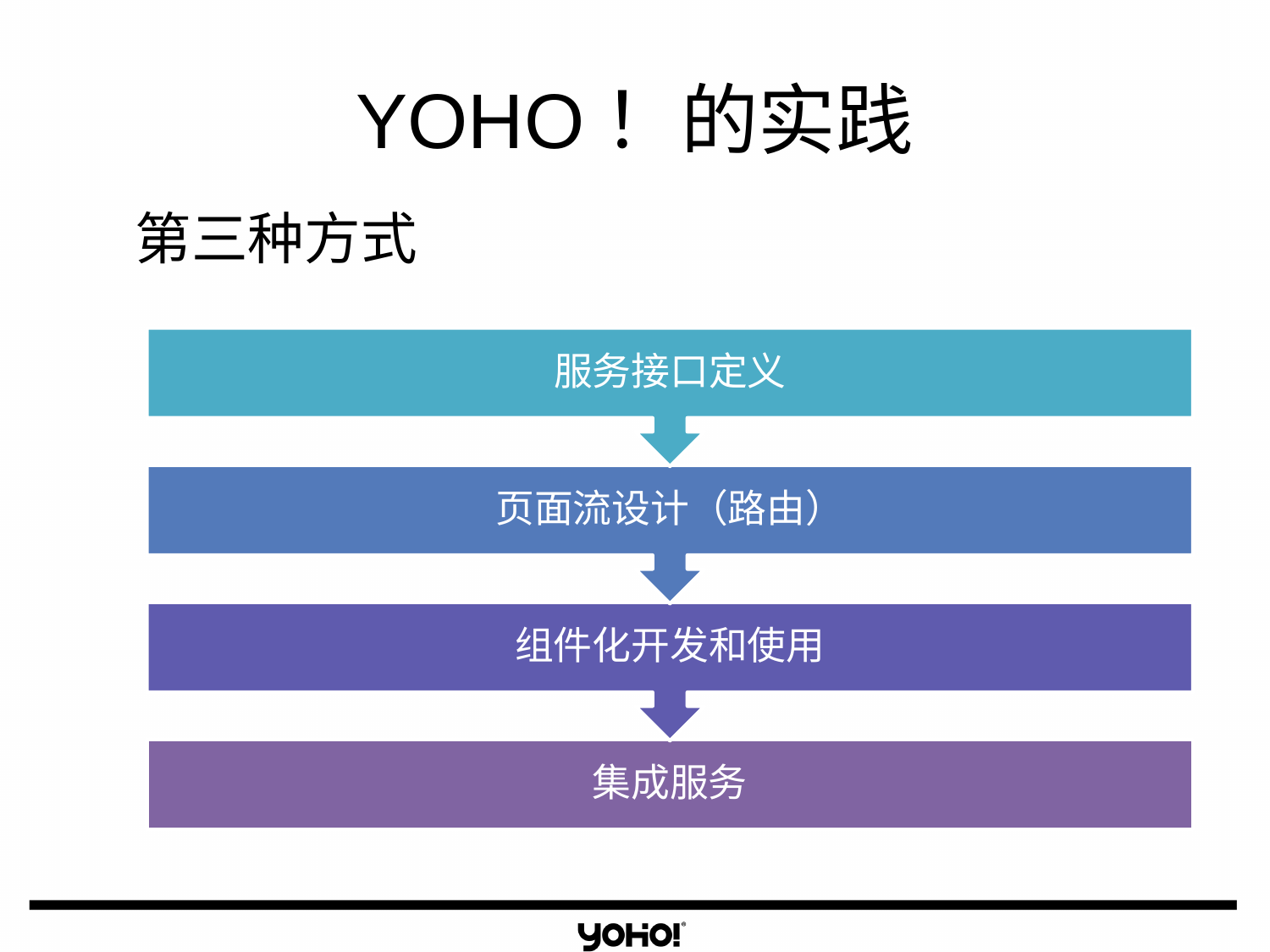

# YOHO！的实践
第三种方式
集成服务
组件化开发和使用
页面流设计（路由）
服务接口定义